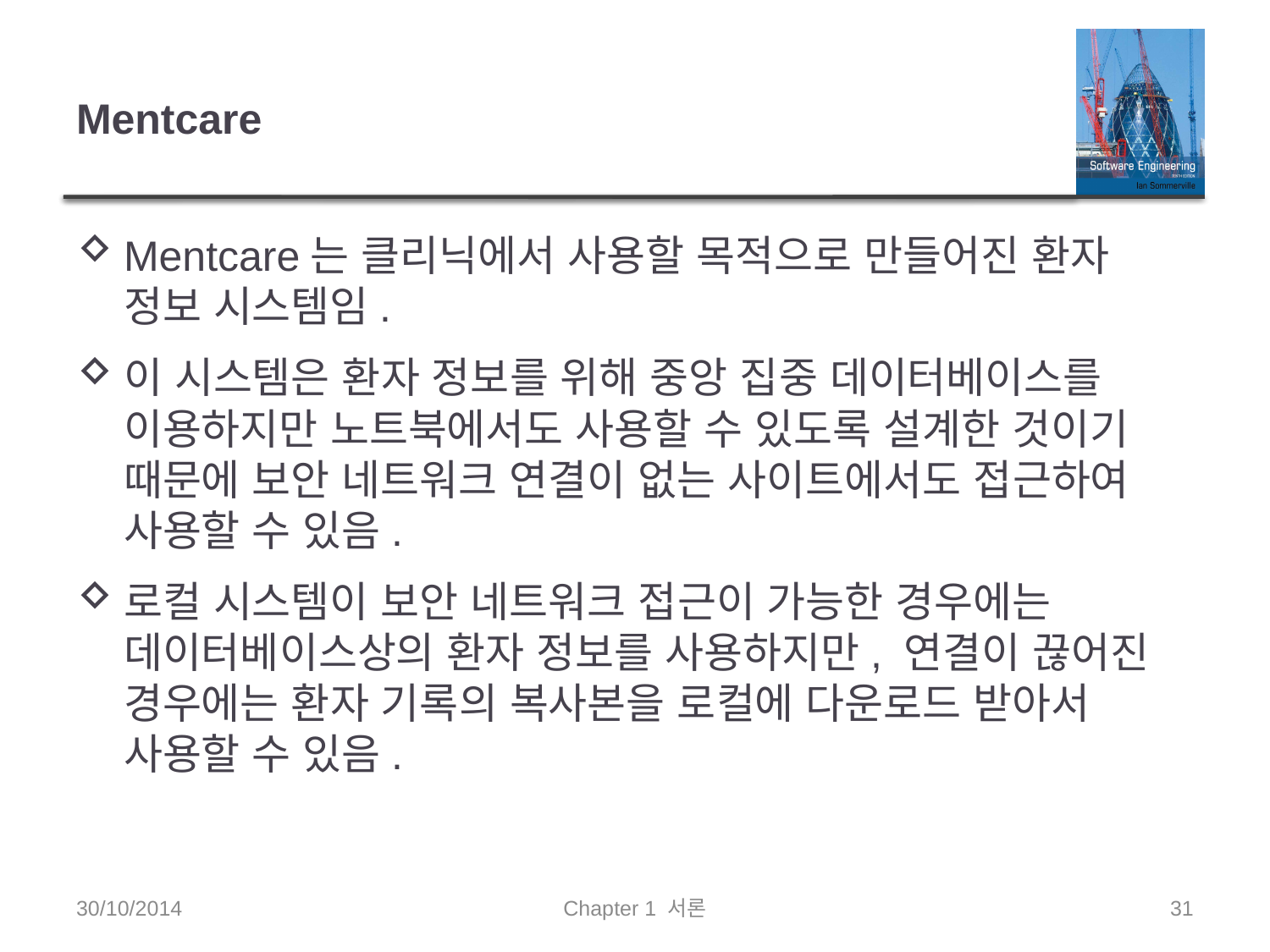

# Mentcare
Mentcare는 클리닉에서 사용할 목적으로 만들어진 환자 정보 시스템임.
이 시스템은 환자 정보를 위해 중앙 집중 데이터베이스를 이용하지만 노트북에서도 사용할 수 있도록 설계한 것이기 때문에 보안 네트워크 연결이 없는 사이트에서도 접근하여 사용할 수 있음.
로컬 시스템이 보안 네트워크 접근이 가능한 경우에는 데이터베이스상의 환자 정보를 사용하지만, 연결이 끊어진 경우에는 환자 기록의 복사본을 로컬에 다운로드 받아서 사용할 수 있음.
30/10/2014
Chapter 1 서론
31